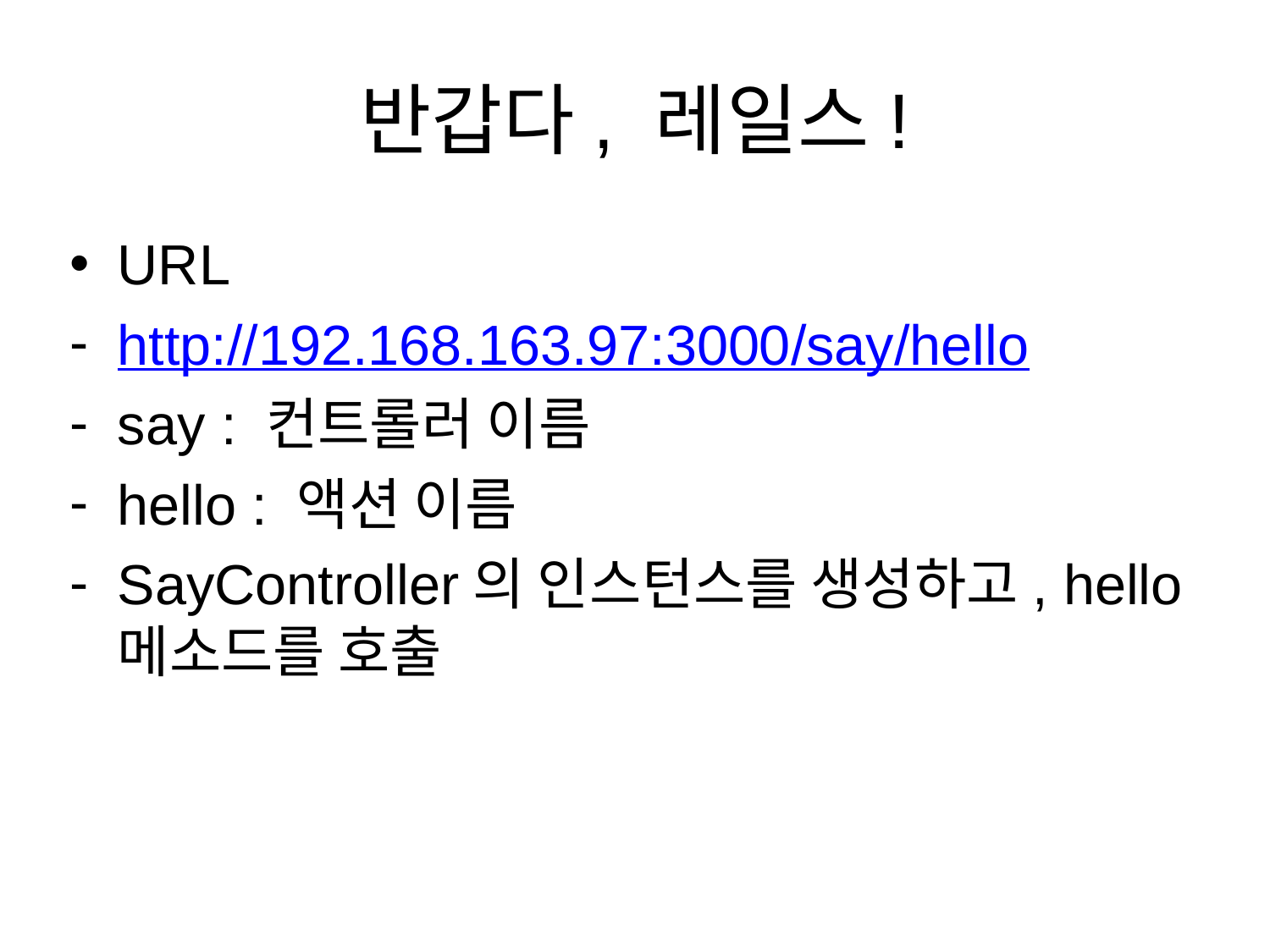

# 반갑다, 레일스!
URL
http://192.168.163.97:3000/say/hello
say : 컨트롤러 이름
hello : 액션 이름
SayController의 인스턴스를 생성하고, hello 메소드를 호출